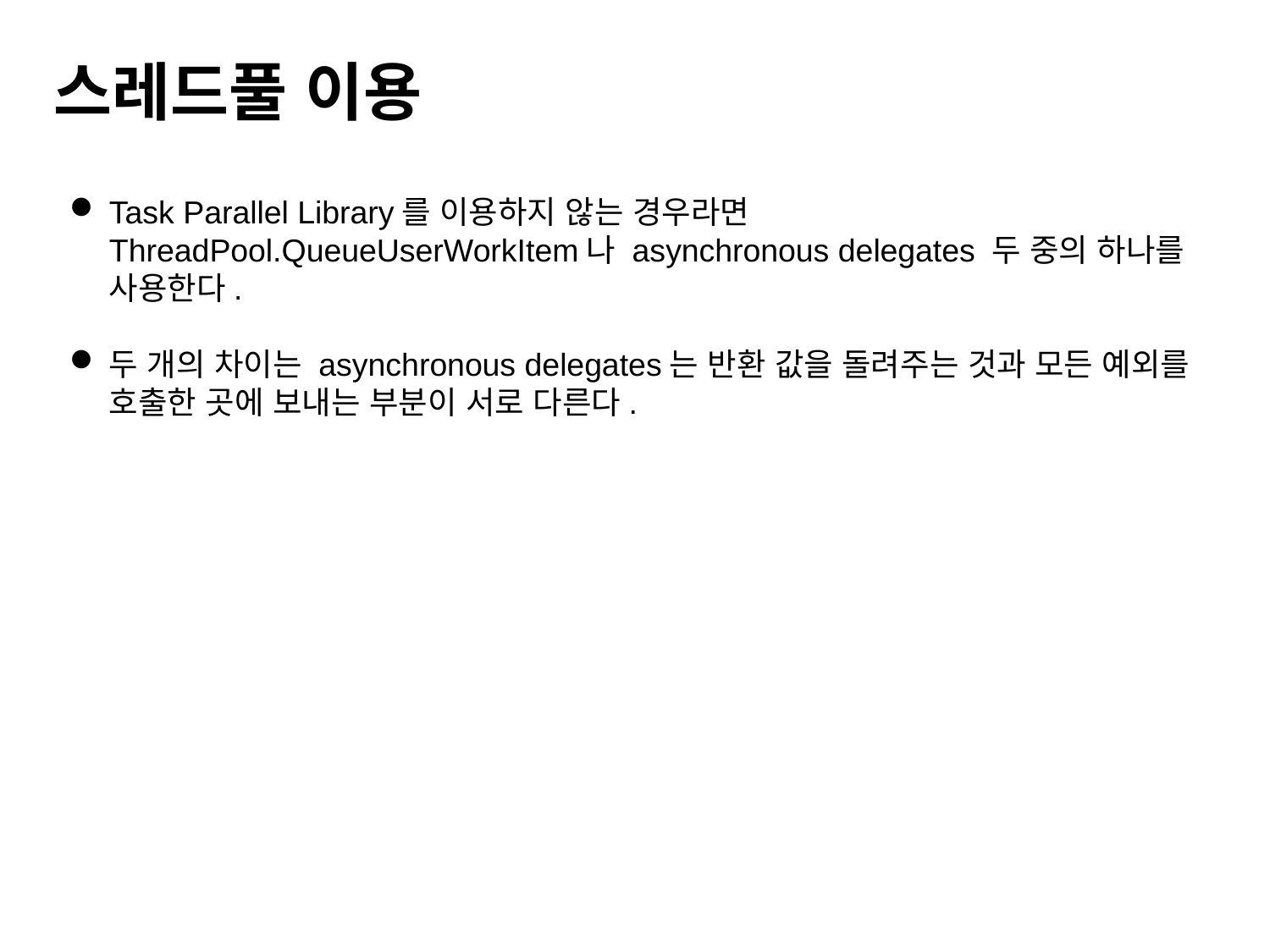

스레드풀 이용
Task Parallel Library를 이용하지 않는 경우라면 ThreadPool.QueueUserWorkItem나 asynchronous delegates 두 중의 하나를 사용한다.

두 개의 차이는 asynchronous delegates는 반환 값을 돌려주는 것과 모든 예외를 호출한 곳에 보내는 부분이 서로 다른다.